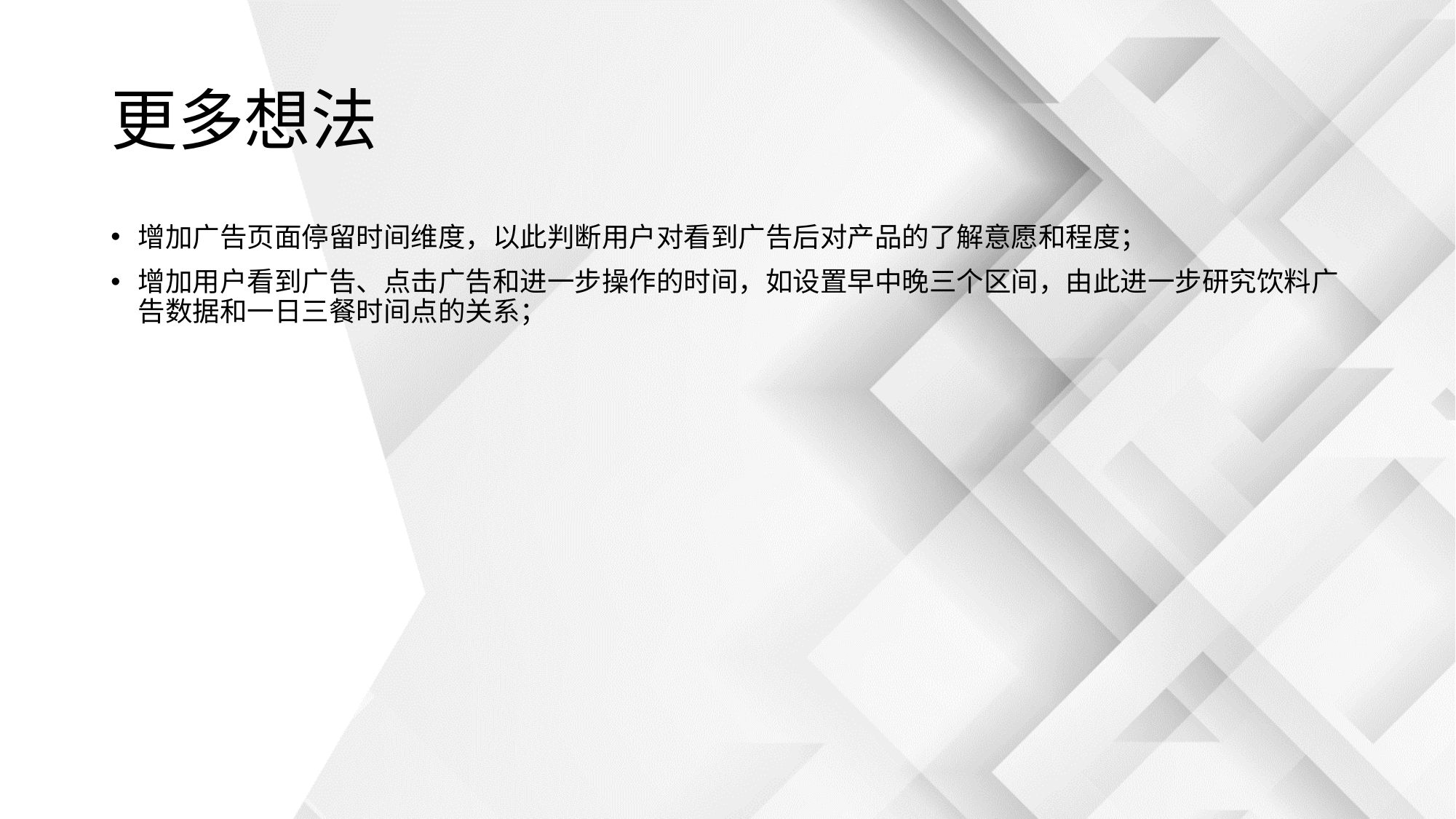

# 更多想法
增加广告页面停留时间维度，以此判断用户对看到广告后对产品的了解意愿和程度；
增加用户看到广告、点击广告和进一步操作的时间，如设置早中晚三个区间，由此进一步研究饮料广告数据和一日三餐时间点的关系；